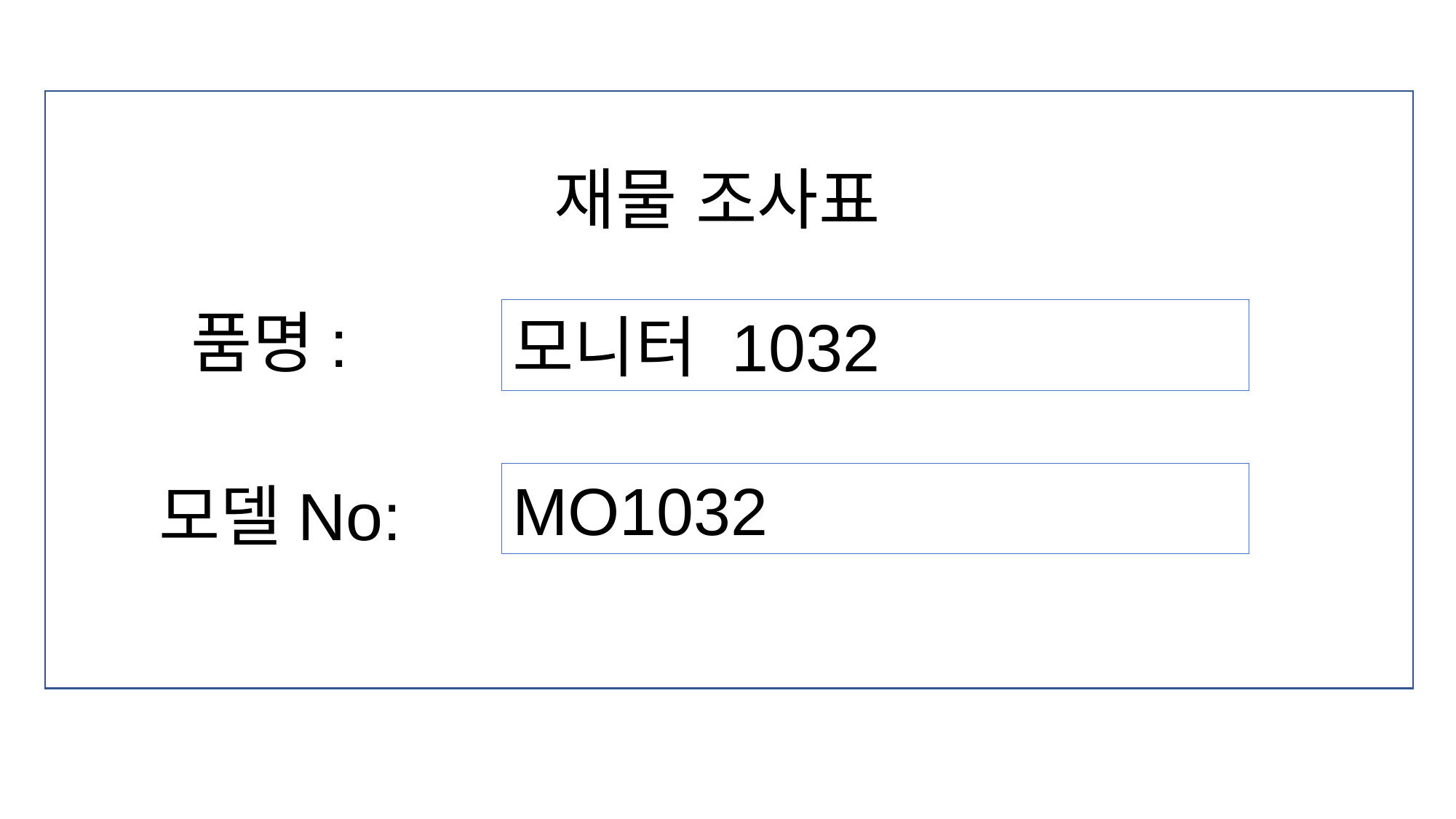

재물 조사표
품명:
모니터 1032
MO1032
모델No: